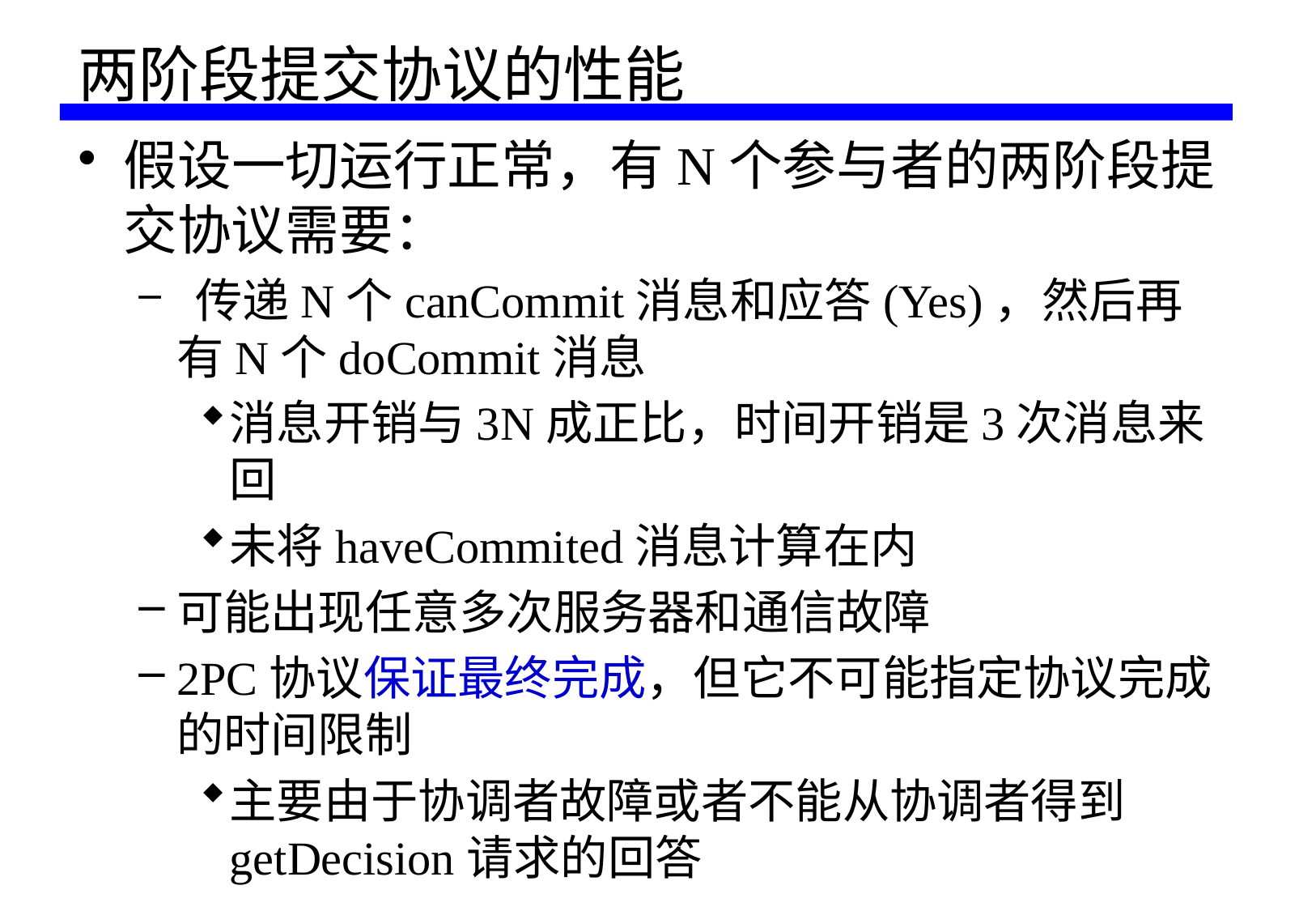

# 两阶段提交协议的性能
假设一切运行正常，有N个参与者的两阶段提交协议需要：
 传递N个canCommit消息和应答(Yes)，然后再有N个doCommit消息
消息开销与3N成正比，时间开销是3次消息来回
未将haveCommited消息计算在内
可能出现任意多次服务器和通信故障
2PC协议保证最终完成，但它不可能指定协议完成的时间限制
主要由于协调者故障或者不能从协调者得到getDecision请求的回答